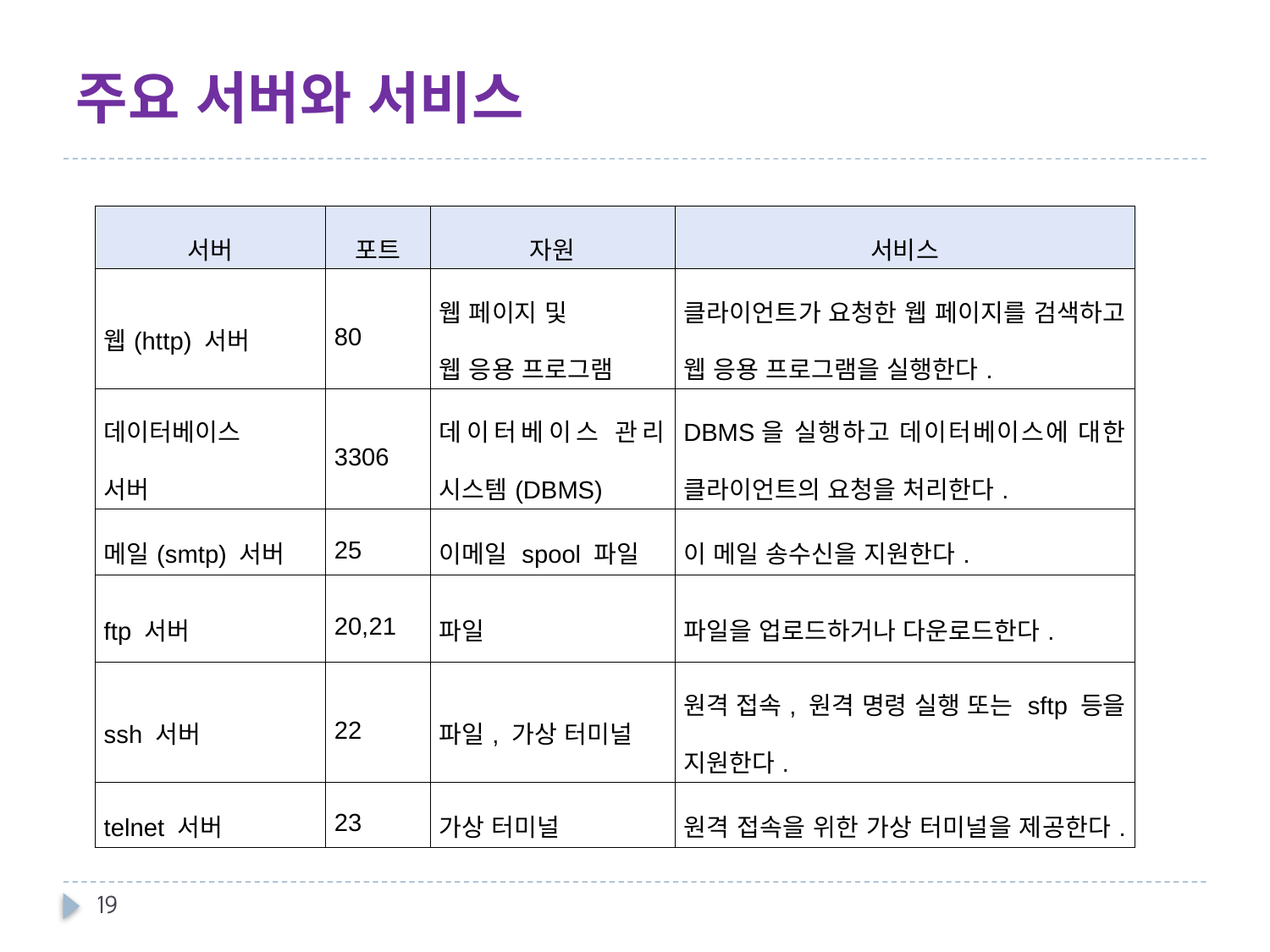

# 주요 서버와 서비스
| 서버 | 포트 | 자원 | 서비스 |
| --- | --- | --- | --- |
| 웹(http) 서버 | 80 | 웹 페이지 및 웹 응용 프로그램 | 클라이언트가 요청한 웹 페이지를 검색하고 웹 응용 프로그램을 실행한다. |
| 데이터베이스 서버 | 3306 | 데이터베이스 관리 시스템(DBMS) | DBMS을 실행하고 데이터베이스에 대한 클라이언트의 요청을 처리한다. |
| 메일(smtp) 서버 | 25 | 이메일 spool 파일 | 이 메일 송수신을 지원한다. |
| ftp 서버 | 20,21 | 파일 | 파일을 업로드하거나 다운로드한다. |
| ssh 서버 | 22 | 파일, 가상 터미널 | 원격 접속, 원격 명령 실행 또는 sftp 등을 지원한다. |
| telnet 서버 | 23 | 가상 터미널 | 원격 접속을 위한 가상 터미널을 제공한다. |
19